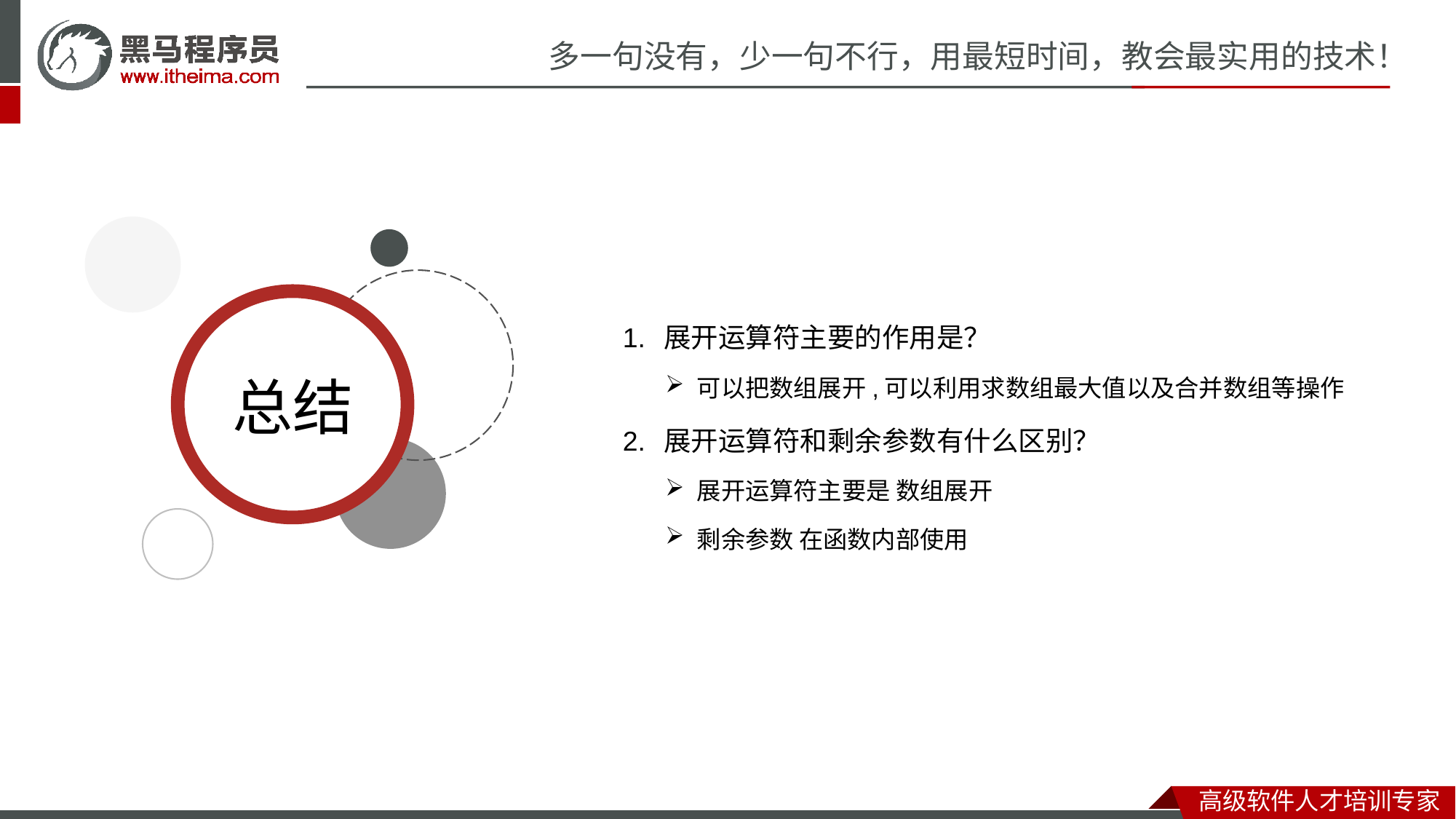

展开运算符主要的作用是？
可以把数组展开,可以利用求数组最大值以及合并数组等操作
展开运算符和剩余参数有什么区别？
展开运算符主要是 数组展开
剩余参数 在函数内部使用